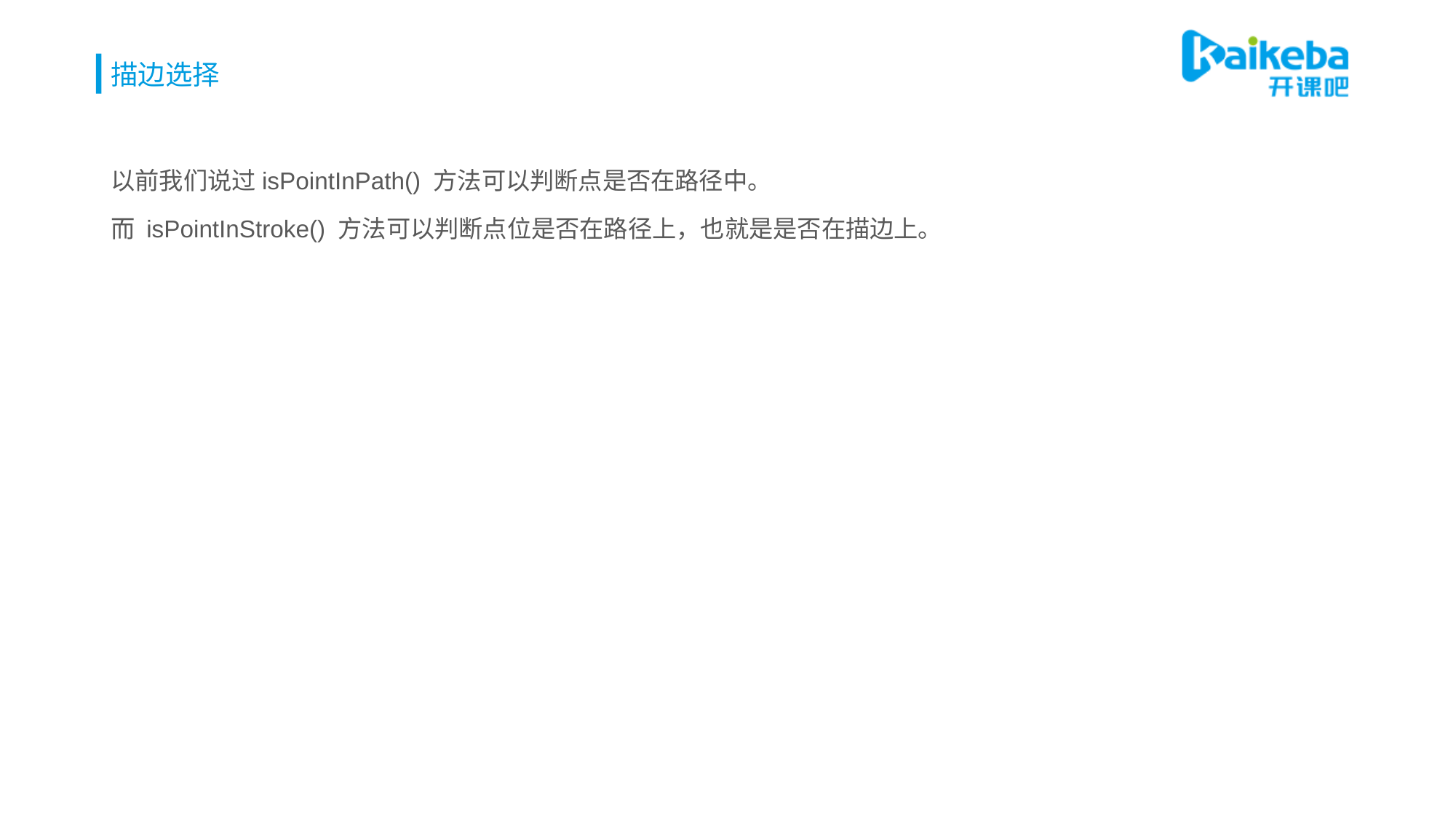

# 描边选择
以前我们说过isPointInPath() 方法可以判断点是否在路径中。
而 isPointInStroke() 方法可以判断点位是否在路径上，也就是是否在描边上。